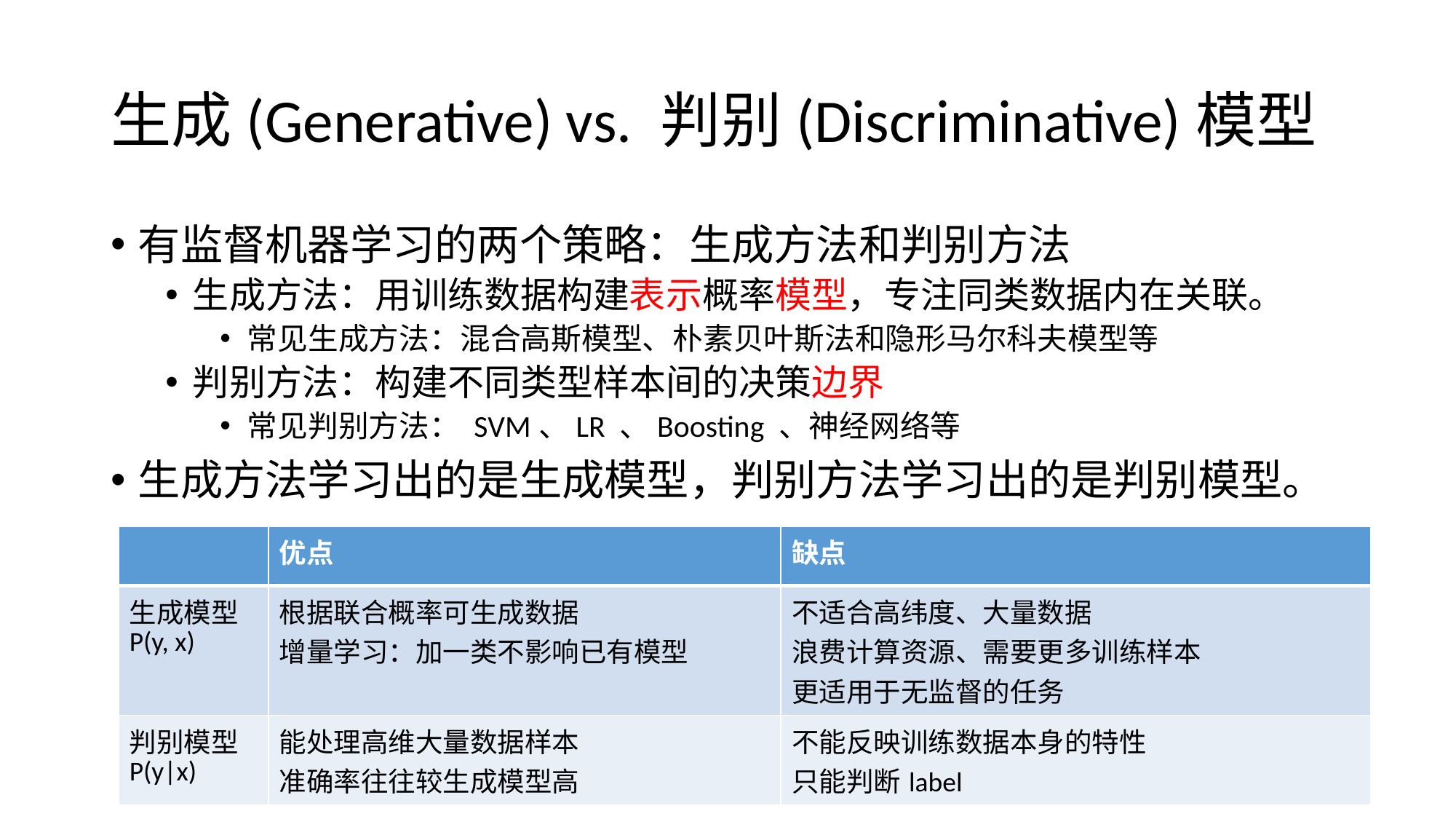

# 生成(Generative) vs. 判别(Discriminative)模型
有监督机器学习的两个策略：生成方法和判别方法
生成方法：用训练数据构建表示概率模型，专注同类数据内在关联。
常见生成方法：混合高斯模型、朴素贝叶斯法和隐形马尔科夫模型等
判别方法：构建不同类型样本间的决策边界
常见判别方法： SVM、LR 、Boosting 、神经网络等
生成方法学习出的是生成模型，判别方法学习出的是判别模型。

|  | 优点 | 缺点 |
| --- | --- | --- |
| 生成模型 P(y, x) | 根据联合概率可生成数据 增量学习：加一类不影响已有模型 | 不适合高纬度、大量数据 浪费计算资源、需要更多训练样本 更适用于无监督的任务 |
| 判别模型 P(y|x) | 能处理高维大量数据样本 准确率往往较生成模型高 | 不能反映训练数据本身的特性 只能判断label |